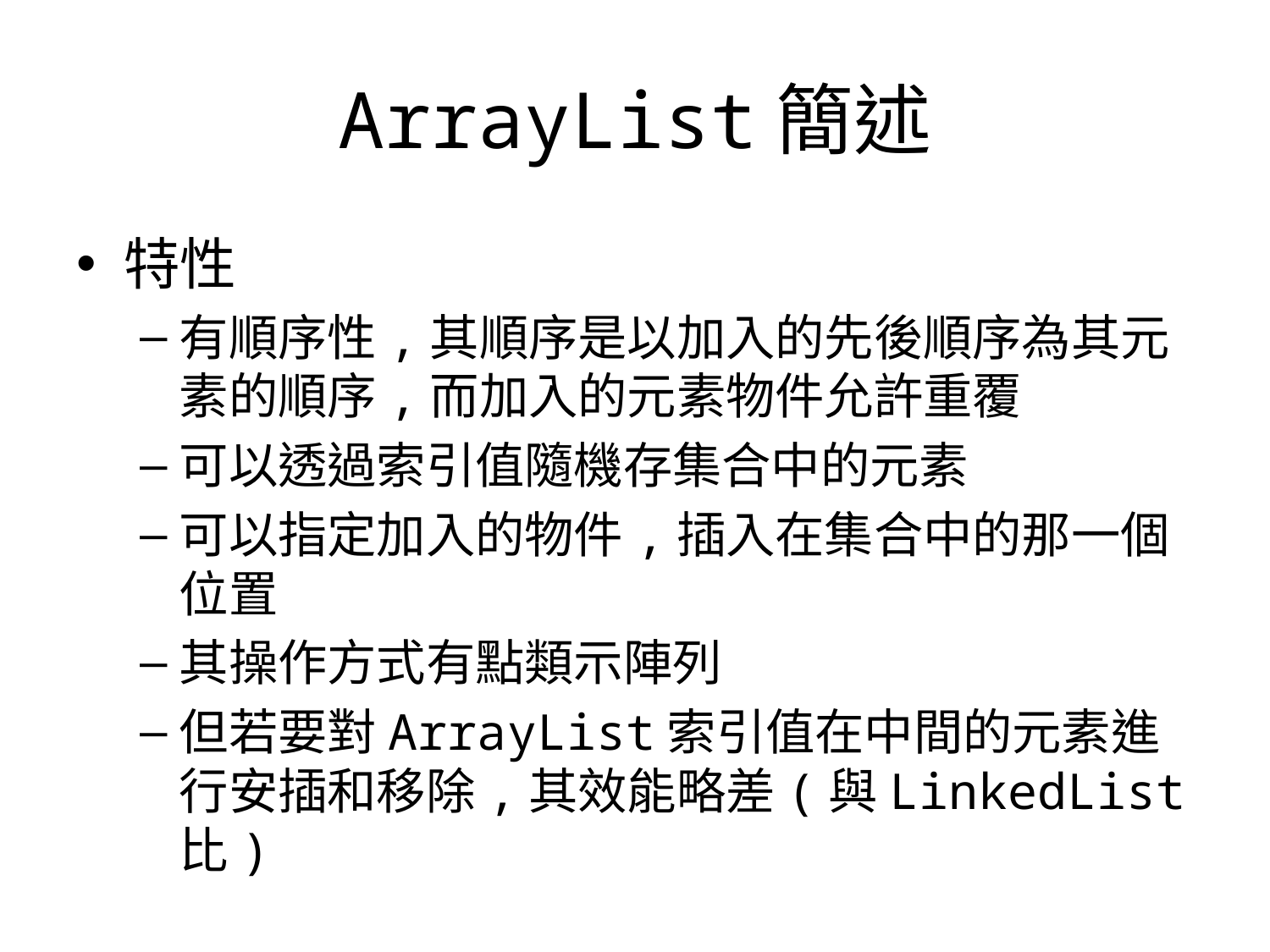

# ArrayList簡述
特性
有順序性,其順序是以加入的先後順序為其元素的順序,而加入的元素物件允許重覆
可以透過索引值隨機存集合中的元素
可以指定加入的物件,插入在集合中的那一個位置
其操作方式有點類示陣列
但若要對ArrayList索引值在中間的元素進行安插和移除,其效能略差(與LinkedList比)